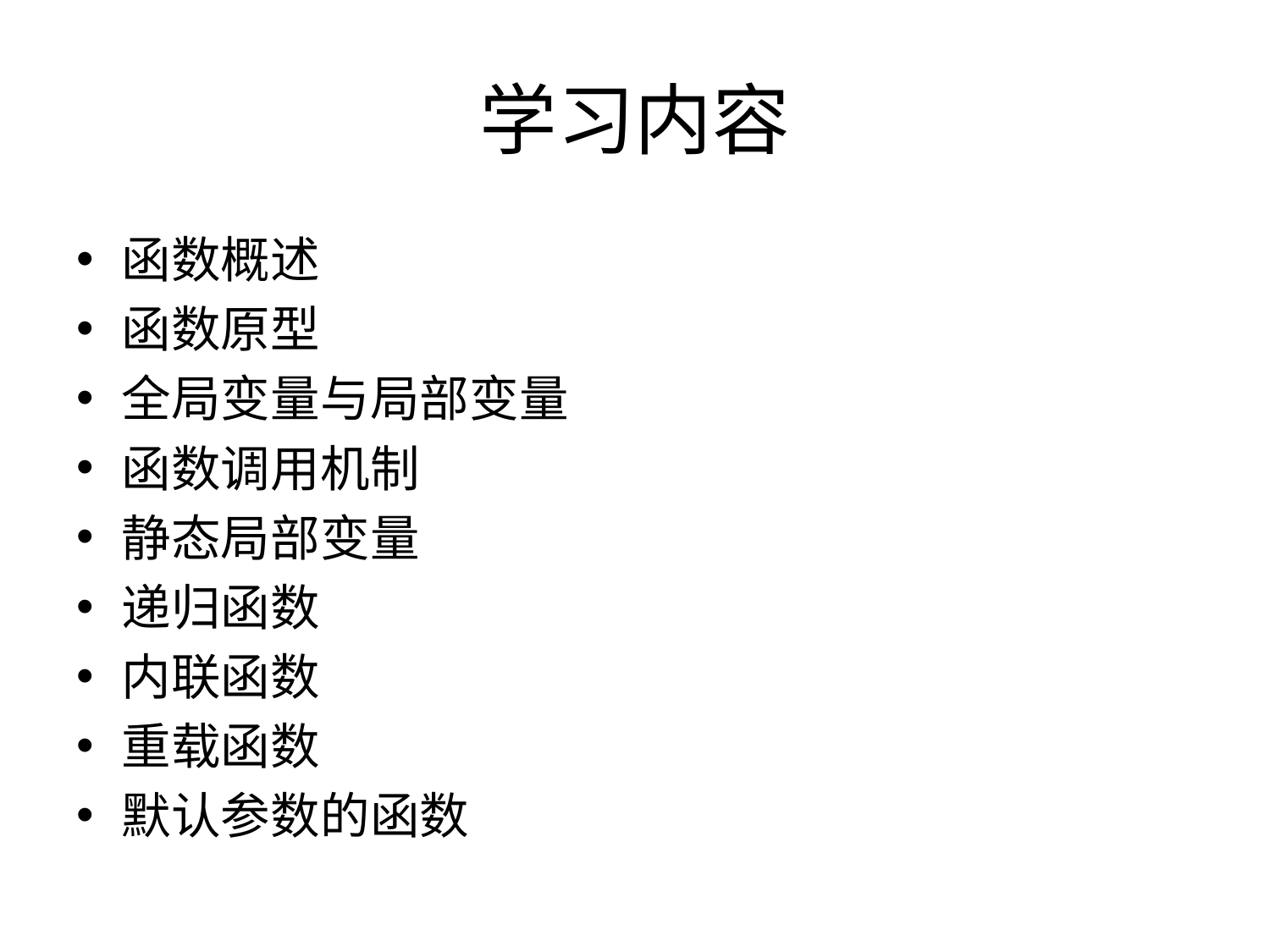

# 学习内容
函数概述
函数原型
全局变量与局部变量
函数调用机制
静态局部变量
递归函数
内联函数
重载函数
默认参数的函数